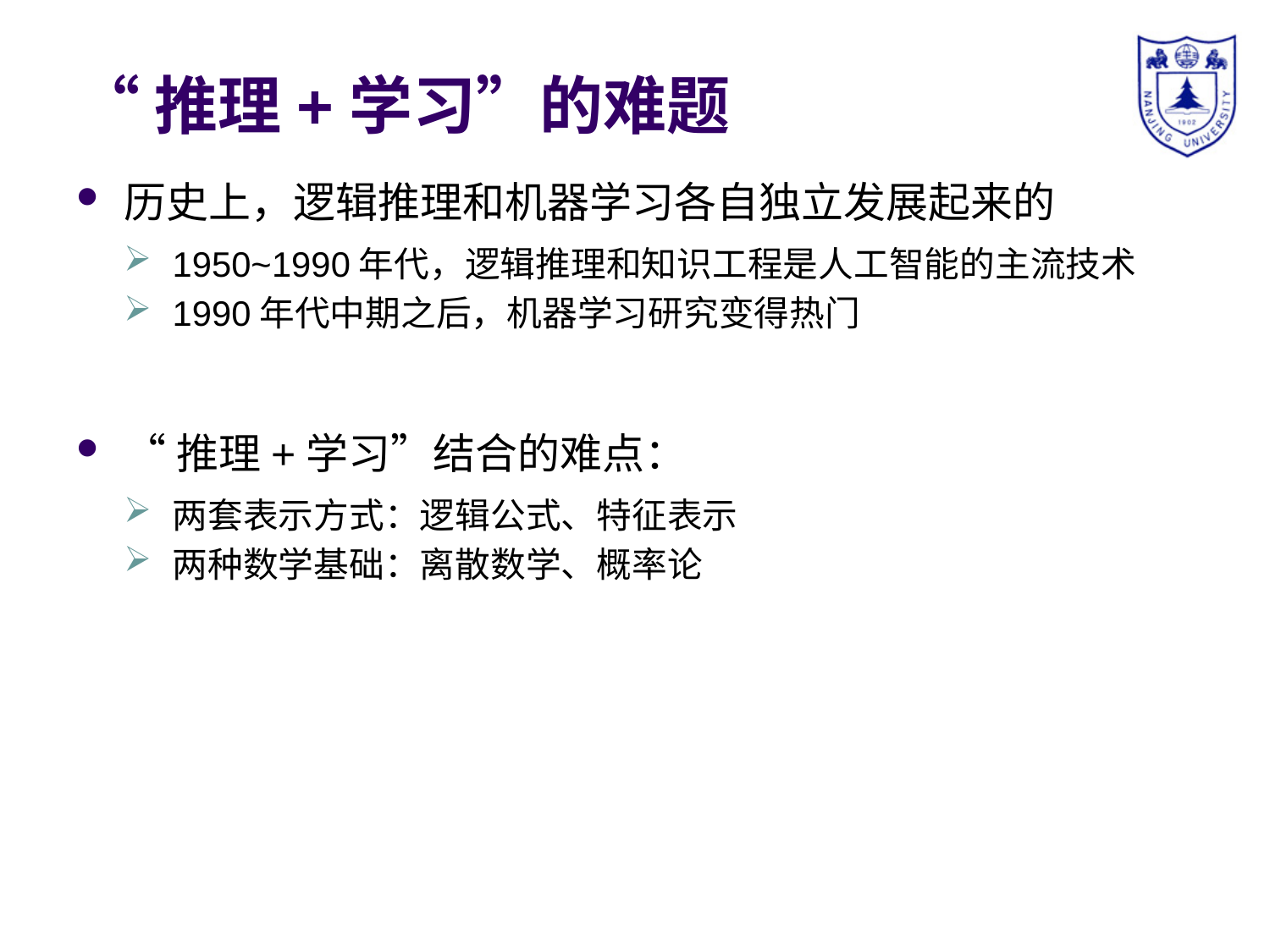

# “推理+学习”的难题
历史上，逻辑推理和机器学习各自独立发展起来的
1950~1990年代，逻辑推理和知识工程是人工智能的主流技术
1990年代中期之后，机器学习研究变得热门

“推理+学习”结合的难点：
两套表示方式：逻辑公式、特征表示
两种数学基础：离散数学、概率论

54